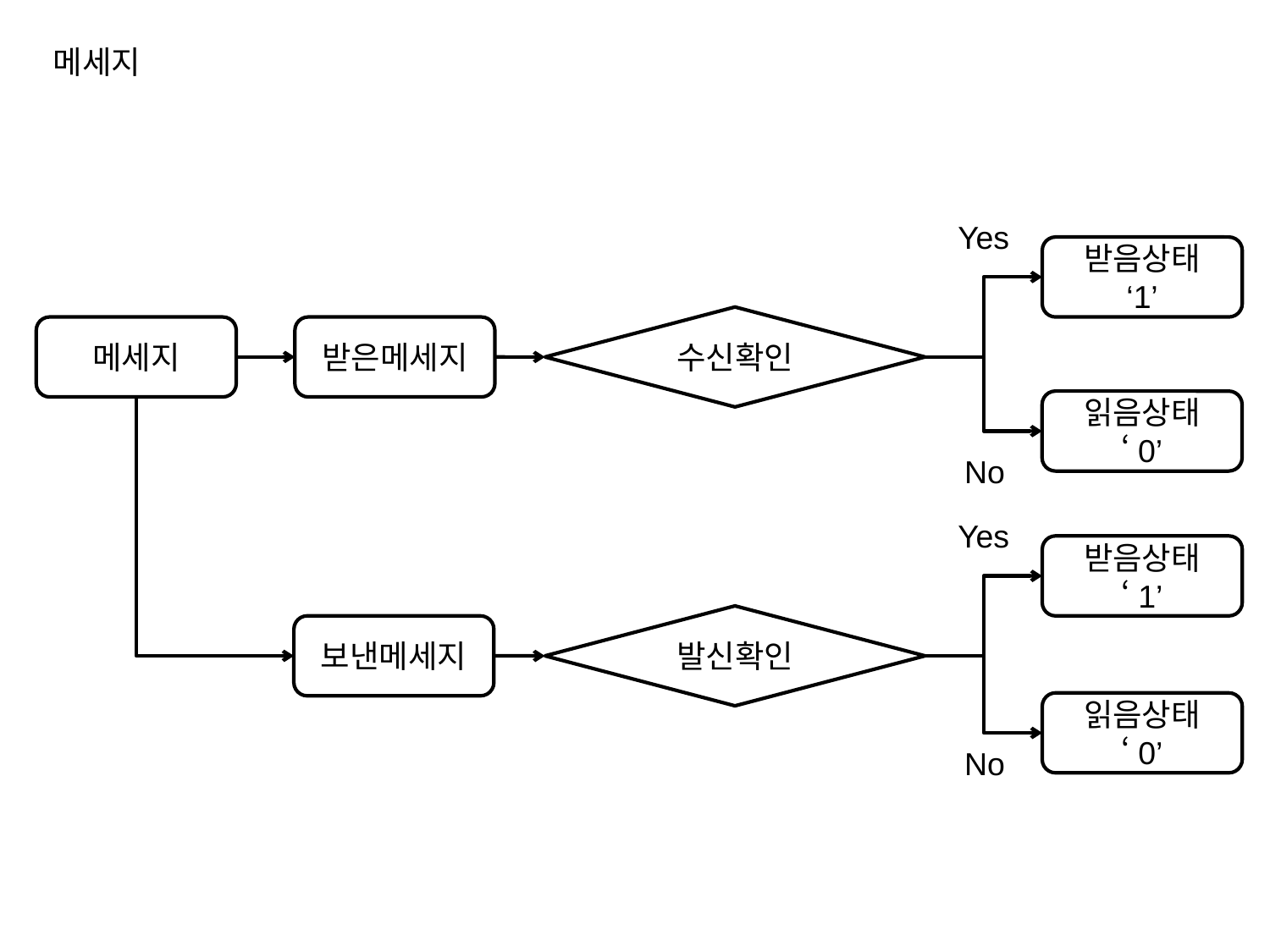

메세지
Yes
받음상태
‘1’
수신확인
메세지
받은메세지
읽음상태
‘0’
No
Yes
받음상태
‘1’
발신확인
보낸메세지
읽음상태
‘0’
No